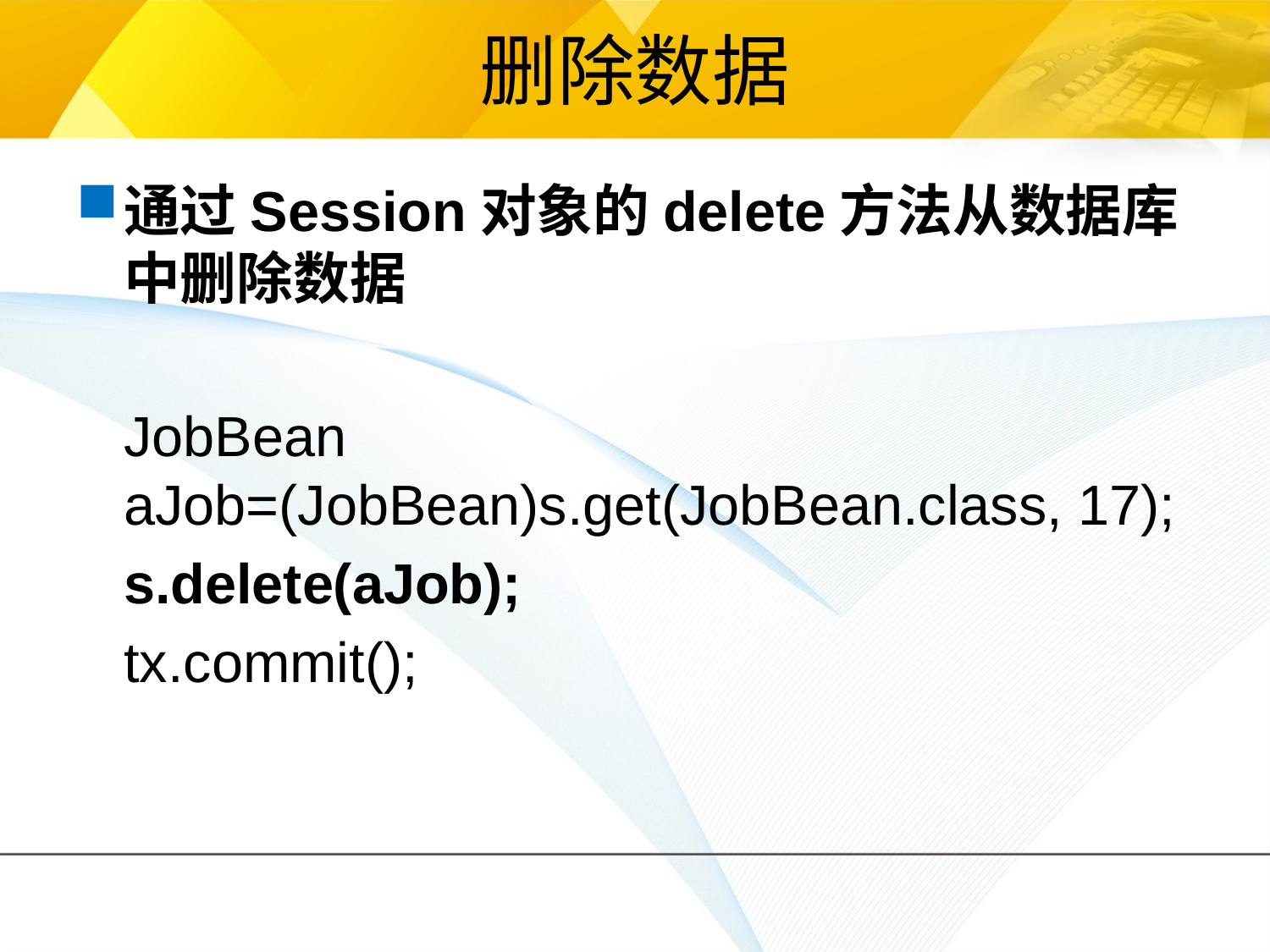

# 删除数据
通过Session对象的delete方法从数据库中删除数据

	JobBean aJob=(JobBean)s.get(JobBean.class, 17);
	s.delete(aJob);
	tx.commit();
33